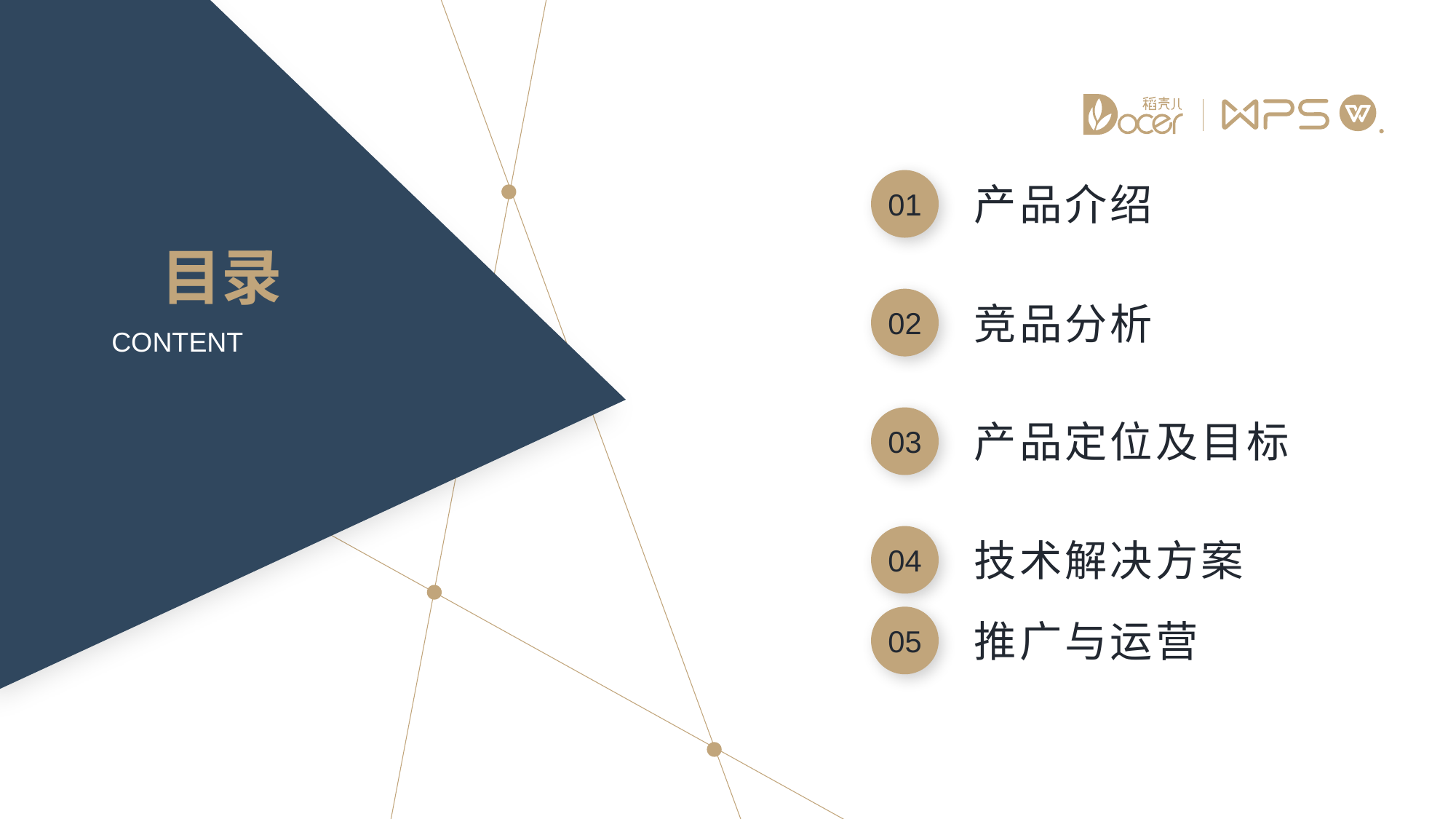

产品介绍
01

竞品分析
02

产品定位及目标
03

技术解决方案
04

推广与运营
05
目录
CONTENT